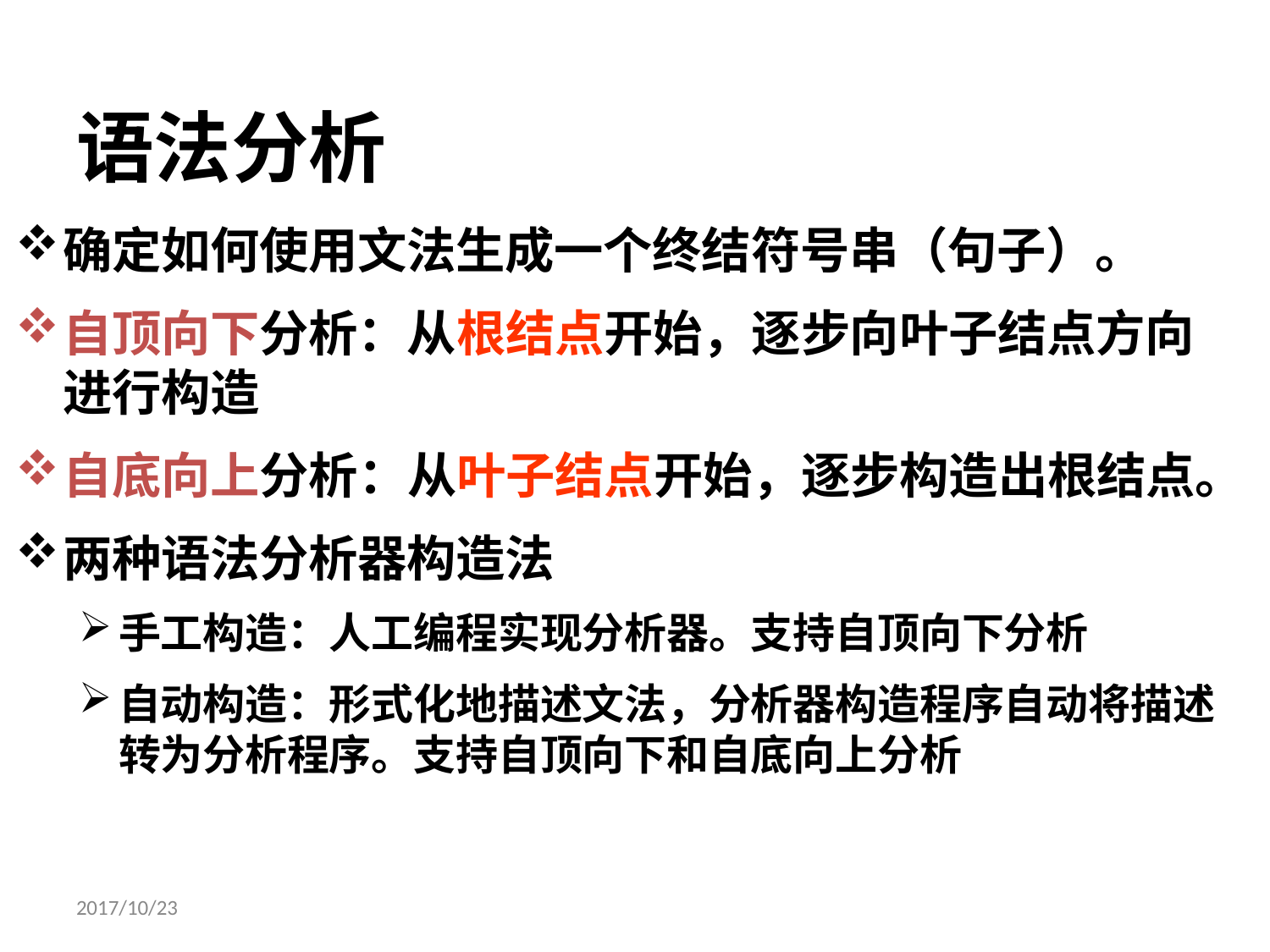

# 语法分析
确定如何使用文法生成一个终结符号串（句子）。
自顶向下分析：从根结点开始，逐步向叶子结点方向 进行构造
自底向上分析：从叶子结点开始，逐步构造出根结点。
两种语法分析器构造法
手工构造：人工编程实现分析器。支持自顶向下分析
自动构造：形式化地描述文法，分析器构造程序自动将描述 转为分析程序。支持自顶向下和自底向上分析
2017/10/23
1